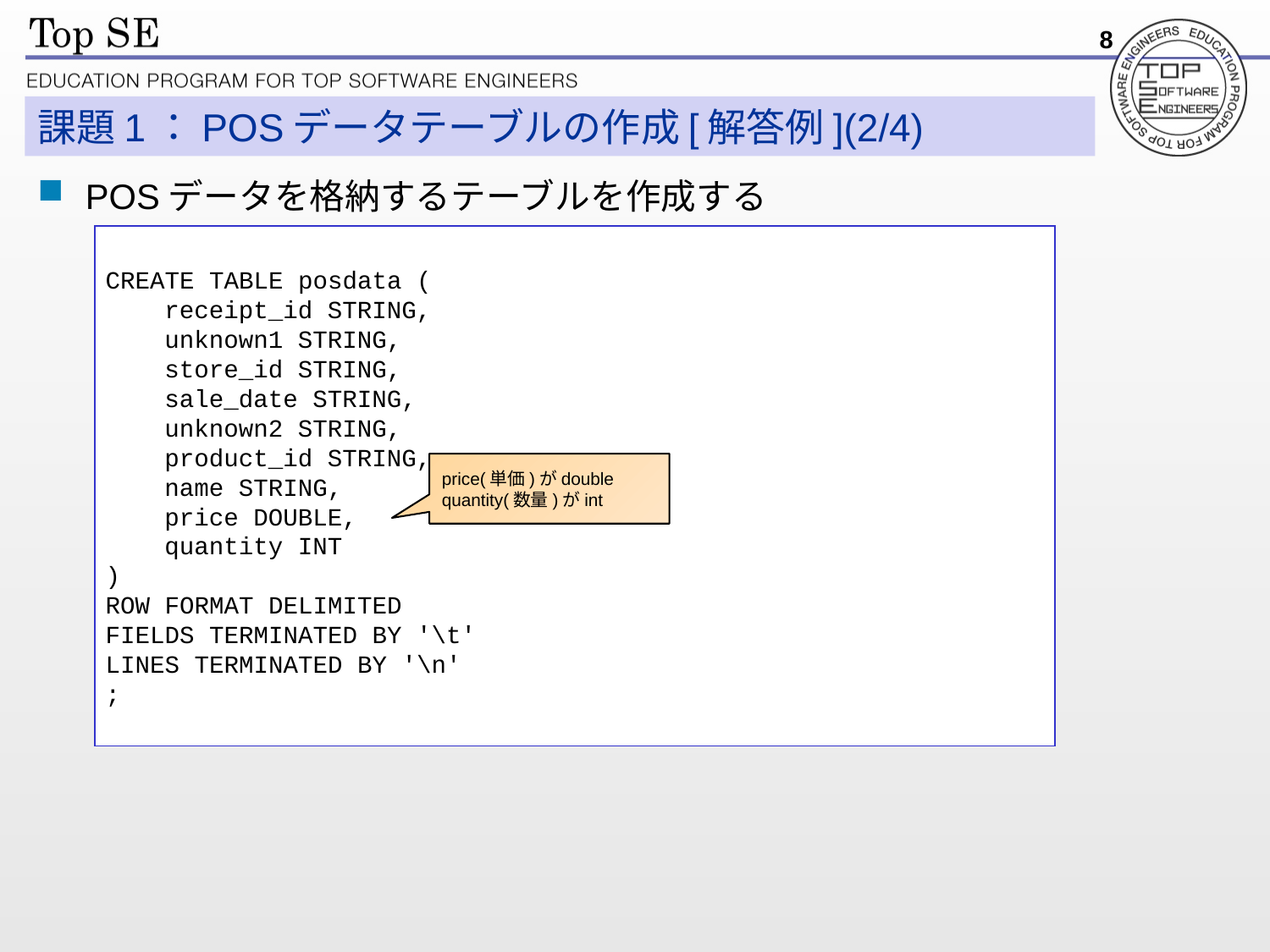

8
# 課題1：POSデータテーブルの作成[解答例](2/4)
POSデータを格納するテーブルを作成する

CREATE TABLE posdata (
    receipt_id STRING,
    unknown1 STRING,
    store_id STRING,
    sale_date STRING,
    unknown2 STRING,
    product_id STRING,
    name STRING,
    price DOUBLE,
    quantity INT
)
ROW FORMAT DELIMITED
FIELDS TERMINATED BY '\t'
LINES TERMINATED BY '\n'
;
price(単価)がdouble
quantity(数量)がint